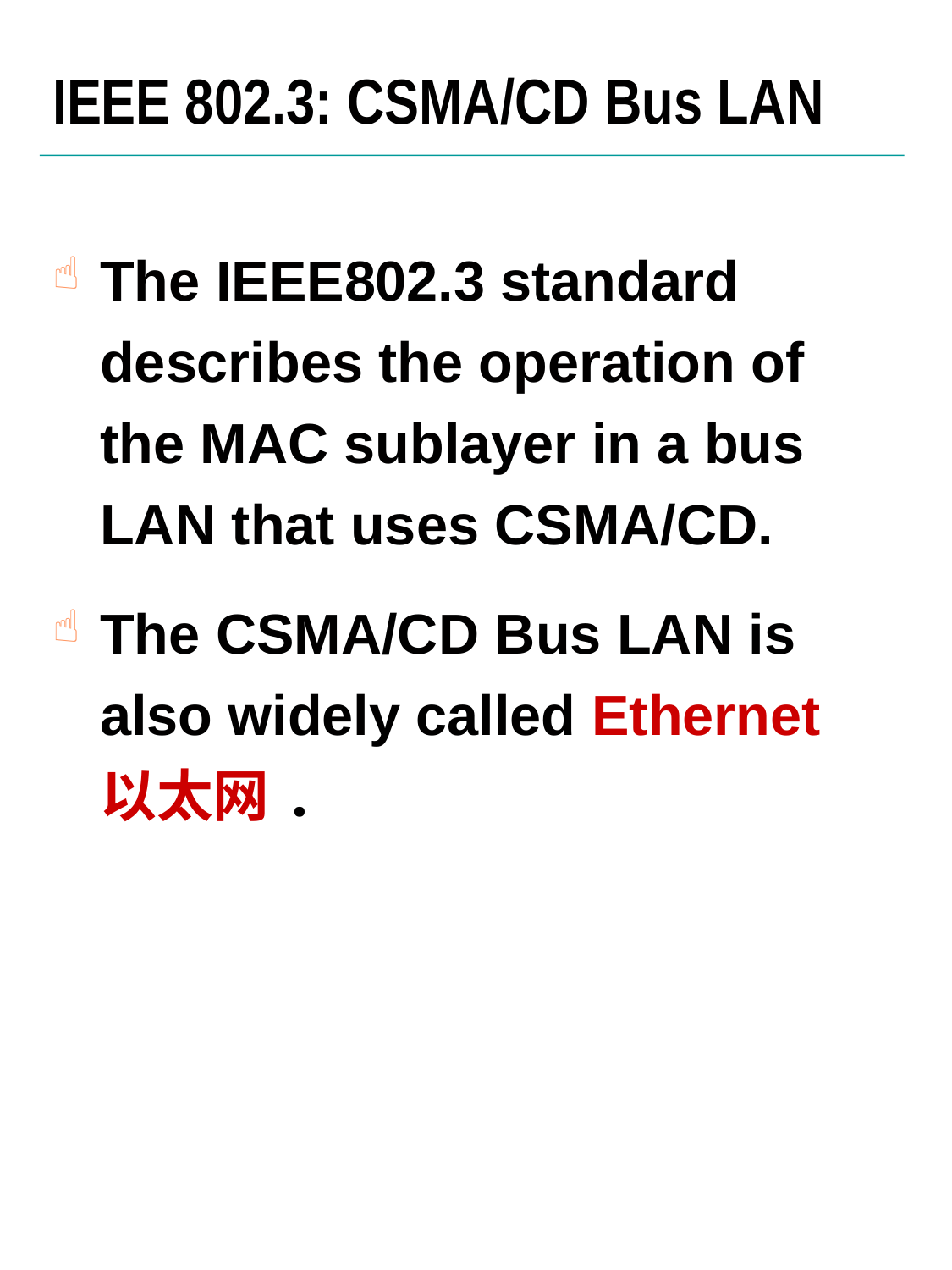

IEEE 802.3: CSMA/CD Bus LAN

The IEEE802.3 standard describes the operation of the MAC sublayer in a bus LAN that uses CSMA/CD.
The CSMA/CD Bus LAN is also widely called Ethernet以太网.